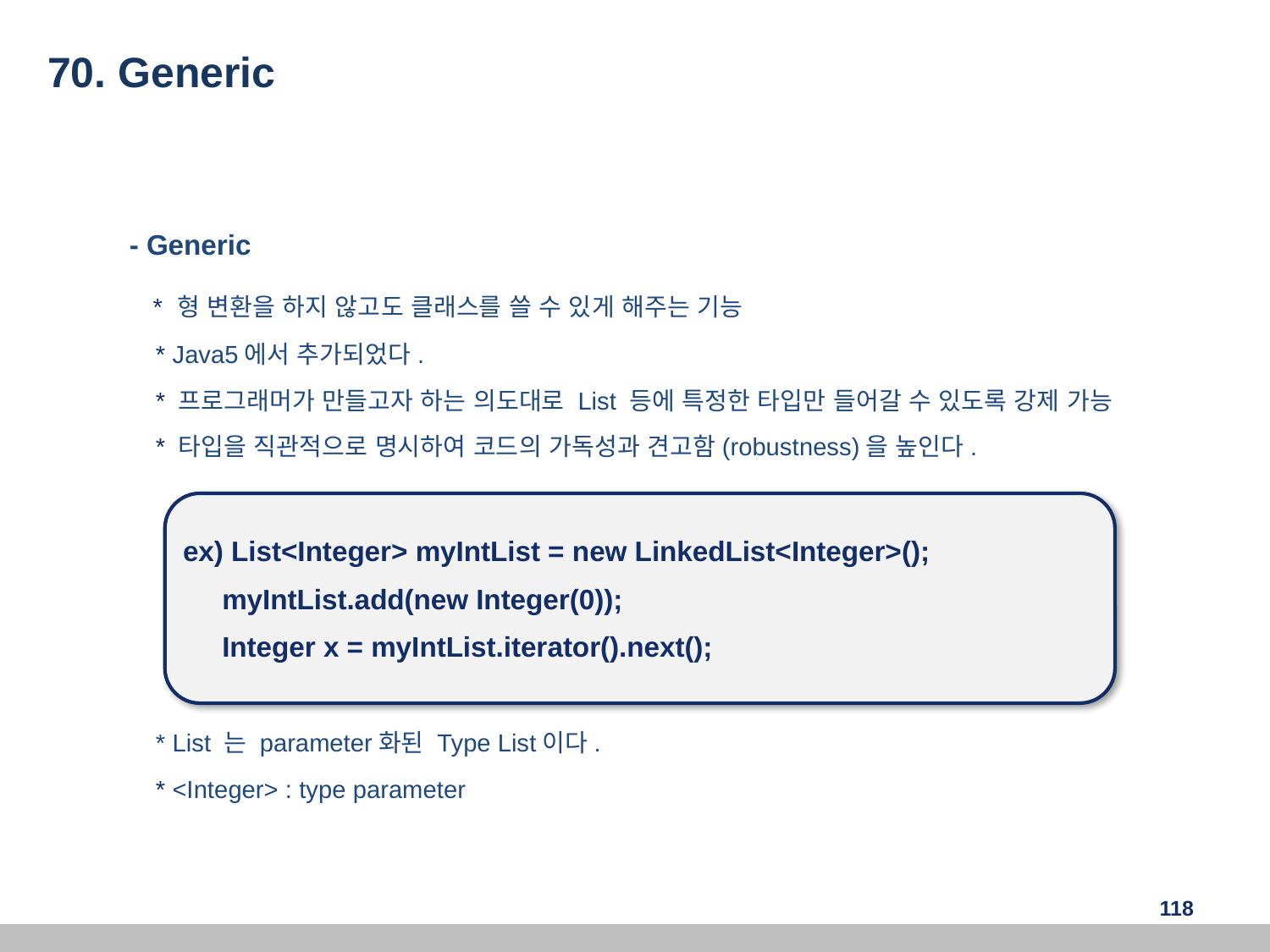

70. Generic
  - Generic

     * 형 변환을 하지 않고도 클래스를 쓸 수 있게 해주는 기능

      * Java5에서 추가되었다.

      * 프로그래머가 만들고자 하는 의도대로 List 등에 특정한 타입만 들어갈 수 있도록 강제 가능

      * 타입을 직관적으로 명시하여 코드의 가독성과 견고함(robustness)을 높인다.

      * List 는 parameter화된 Type List이다.

      * <Integer> : type parameter
 ex) List<Integer> myIntList = new LinkedList<Integer>();
      myIntList.add(new Integer(0));
      Integer x = myIntList.iterator().next();
118